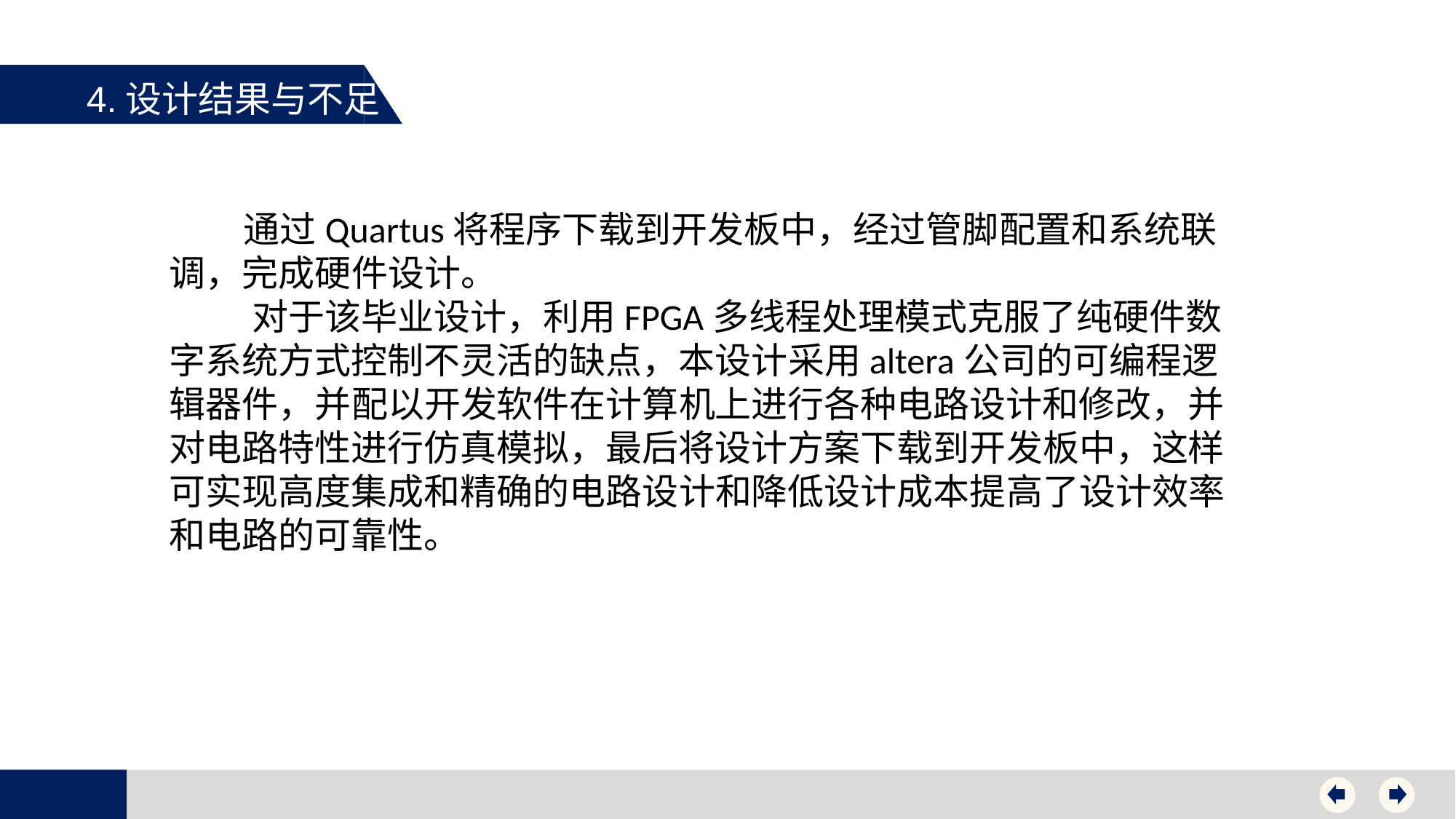

4.设计结果与不足
        通过Quartus将程序下载到开发板中，经过管脚配置和系统联调，完成硬件设计。
         对于该毕业设计，利用FPGA多线程处理模式克服了纯硬件数字系统方式控制不灵活的缺点，本设计采用altera公司的可编程逻辑器件，并配以开发软件在计算机上进行各种电路设计和修改，并对电路特性进行仿真模拟，最后将设计方案下载到开发板中，这样可实现高度集成和精确的电路设计和降低设计成本提高了设计效率和电路的可靠性。